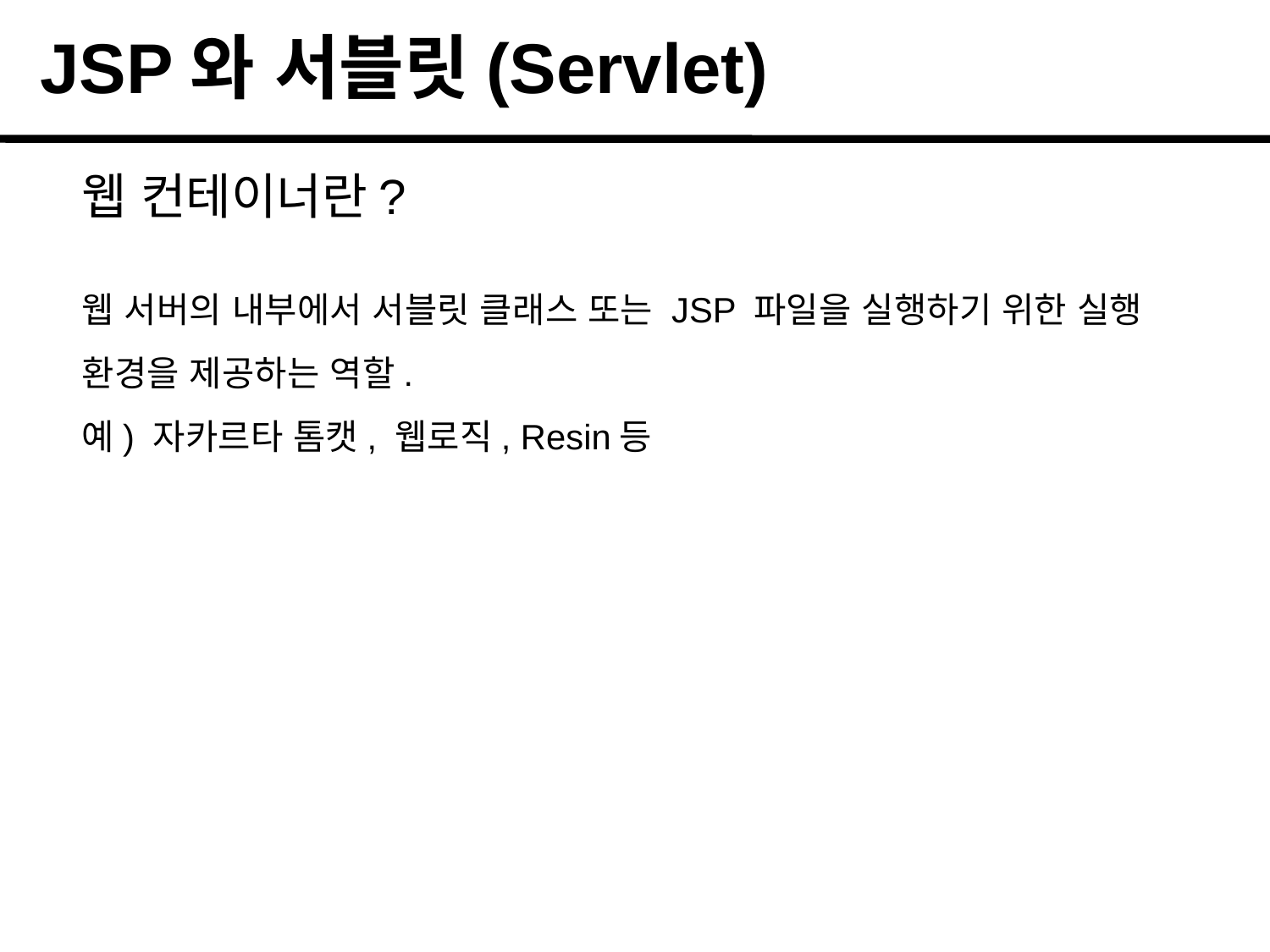

JSP와 서블릿(Servlet)
웹 컨테이너란?

웹 서버의 내부에서 서블릿 클래스 또는 JSP 파일을 실행하기 위한 실행 환경을 제공하는 역할.
예) 자카르타 톰캣, 웹로직, Resin등